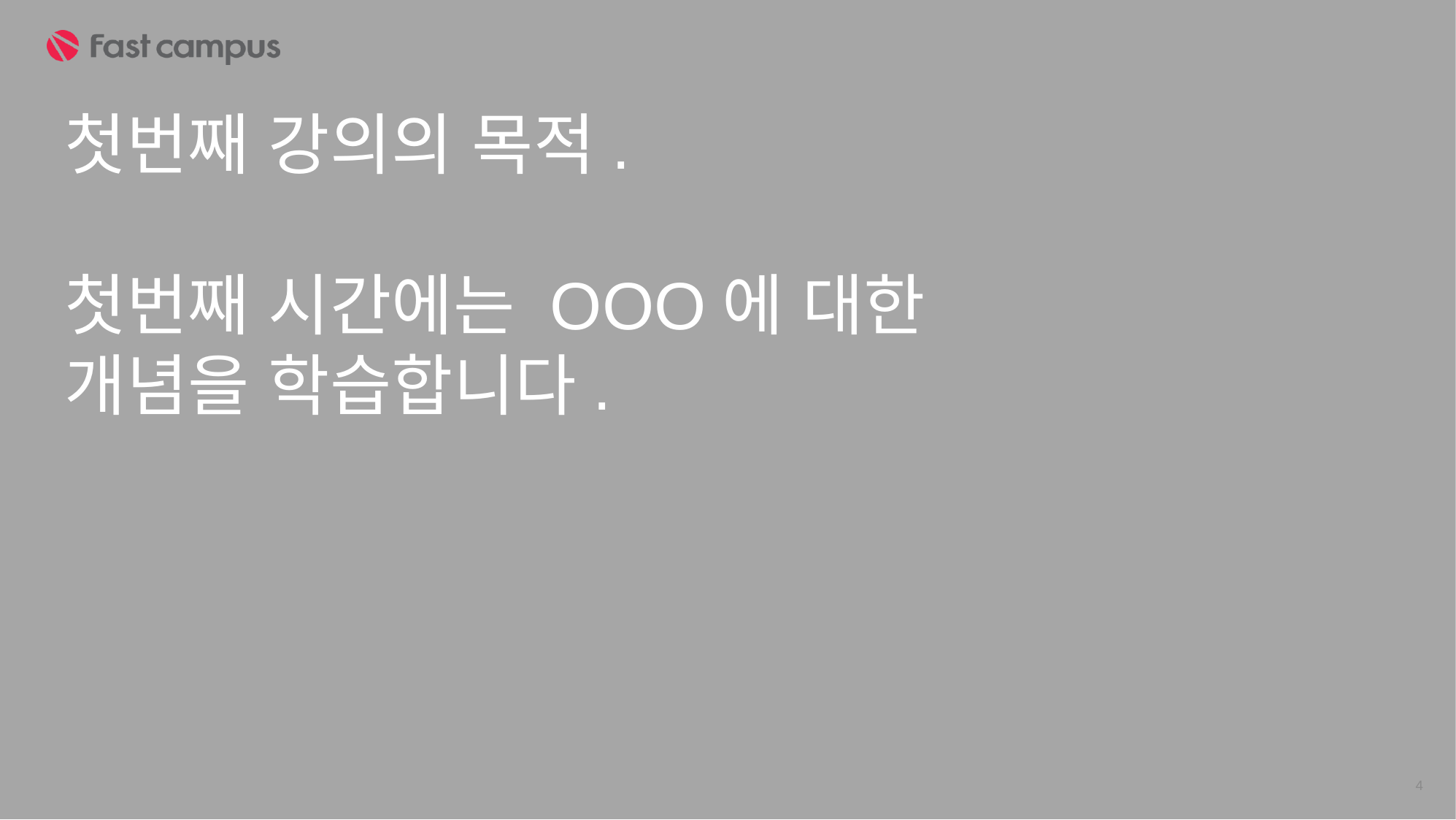

첫번째 강의의 목적.

첫번째 시간에는 OOO에 대한
개념을 학습합니다.
4